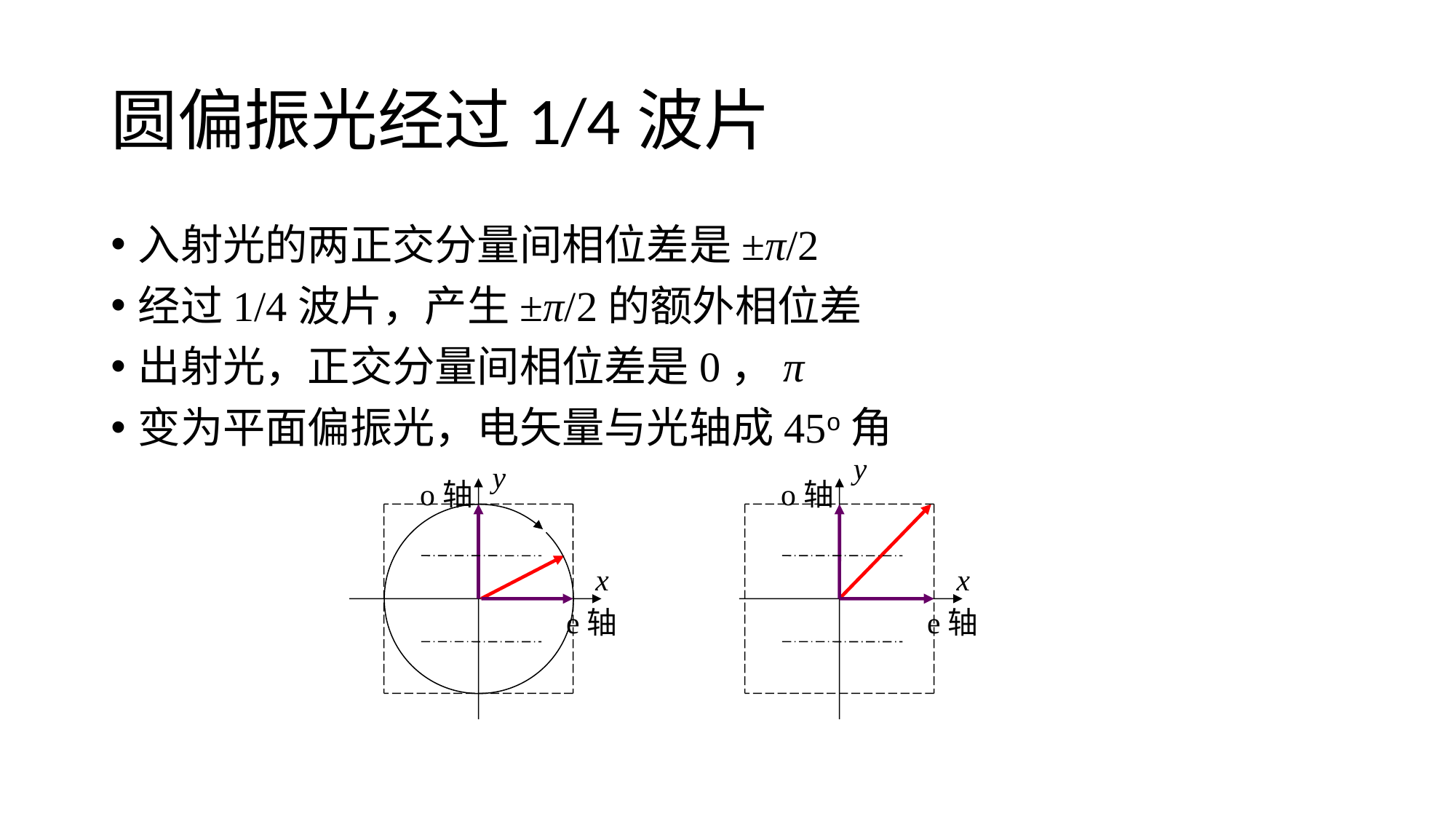

# 圆偏振光经过1/4波片
入射光的两正交分量间相位差是±π/2
经过1/4波片，产生±π/2的额外相位差
出射光，正交分量间相位差是0，π
变为平面偏振光，电矢量与光轴成45o角
y
y
o轴
o轴

x
x

e轴
e轴